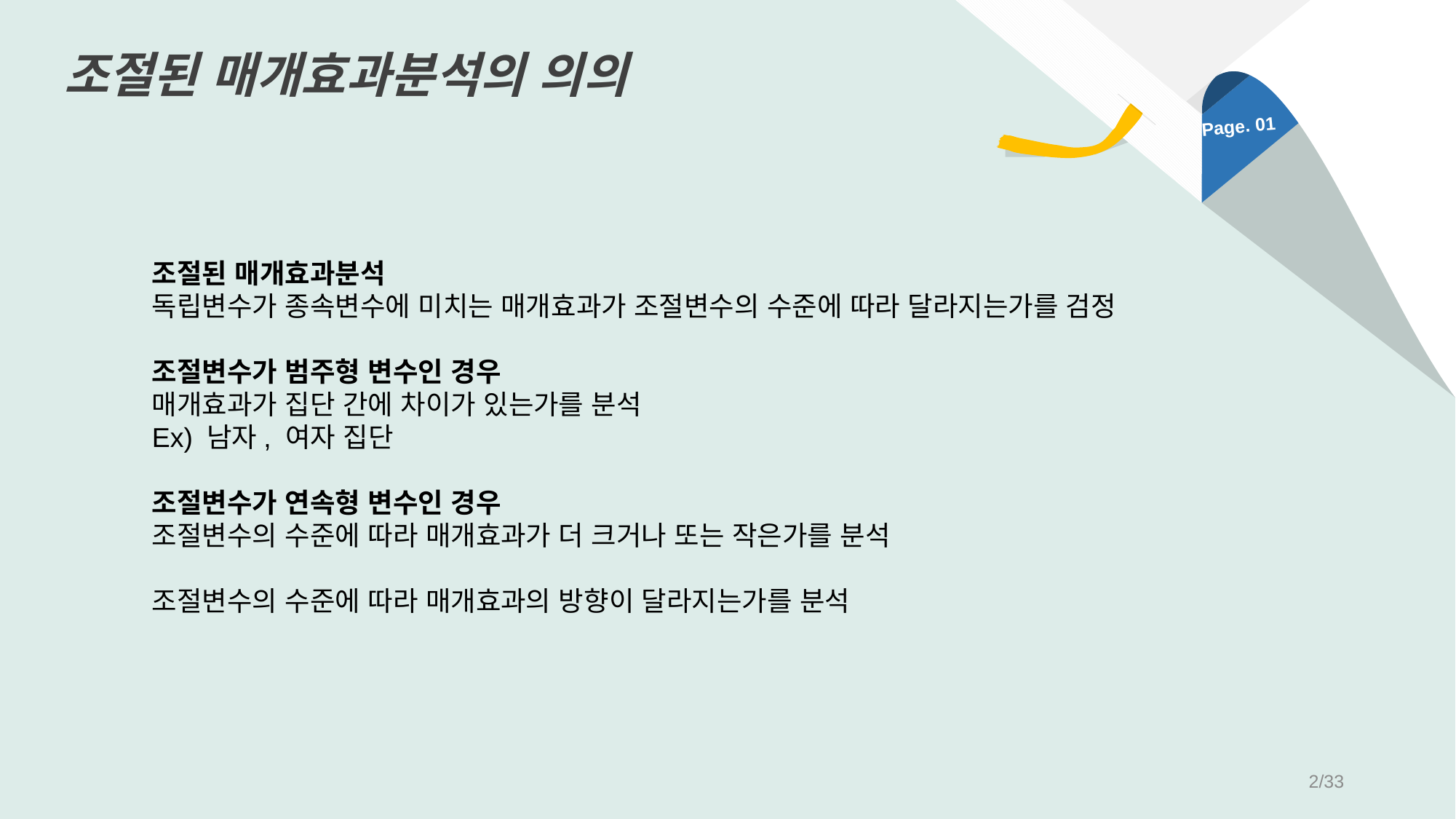

조절된 매개효과분석의 의의

Page. 01

조절된 매개효과분석
독립변수가 종속변수에 미치는 매개효과가 조절변수의 수준에 따라 달라지는가를 검정

조절변수가 범주형 변수인 경우
매개효과가 집단 간에 차이가 있는가를 분석
Ex) 남자, 여자 집단

조절변수가 연속형 변수인 경우
조절변수의 수준에 따라 매개효과가 더 크거나 또는 작은가를 분석

조절변수의 수준에 따라 매개효과의 방향이 달라지는가를 분석
2/33